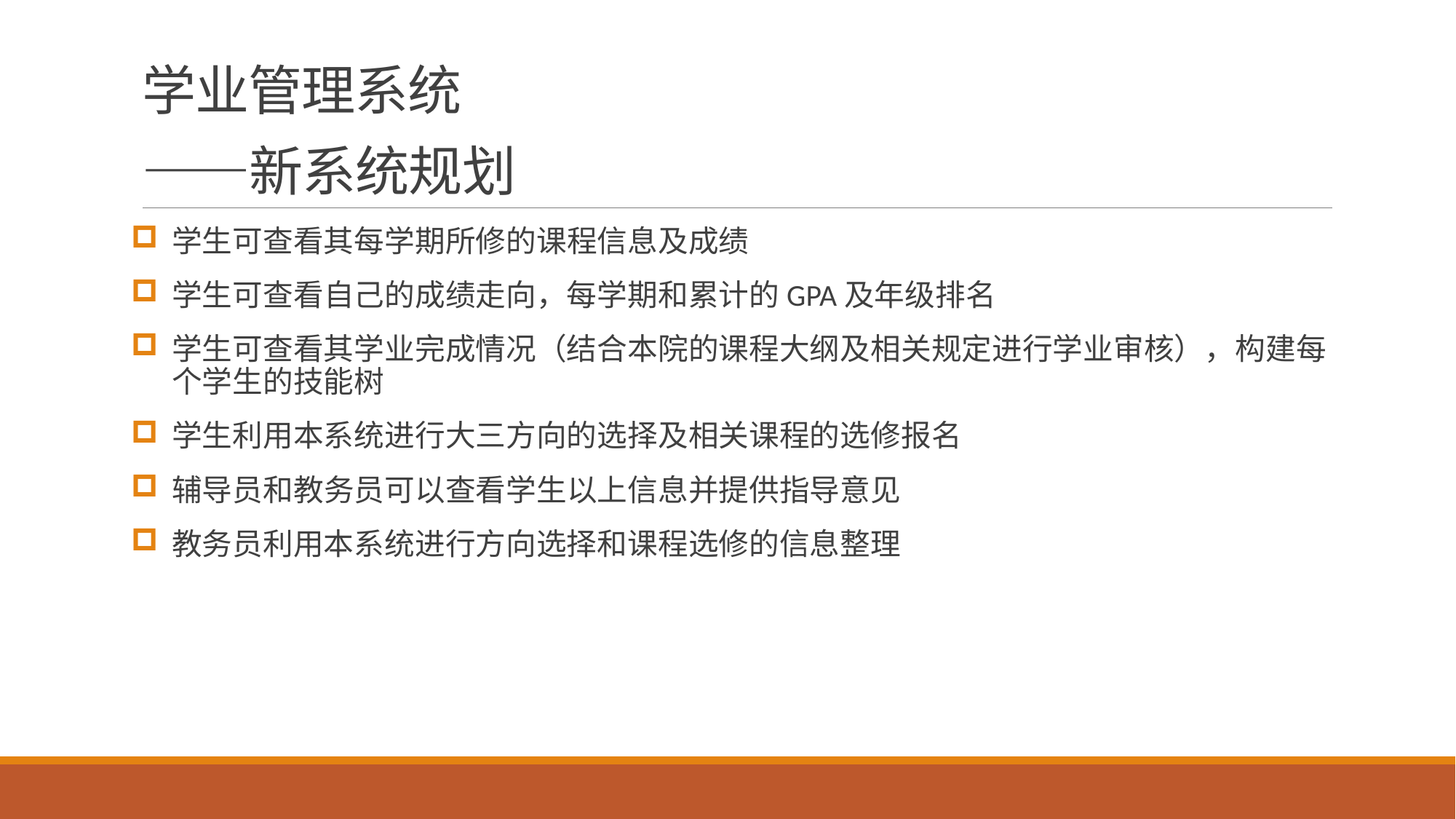

# 学业管理系统 ——新系统规划
学生可查看其每学期所修的课程信息及成绩
学生可查看自己的成绩走向，每学期和累计的GPA及年级排名
学生可查看其学业完成情况（结合本院的课程大纲及相关规定进行学业审核），构建每个学生的技能树
学生利用本系统进行大三方向的选择及相关课程的选修报名
辅导员和教务员可以查看学生以上信息并提供指导意见
教务员利用本系统进行方向选择和课程选修的信息整理